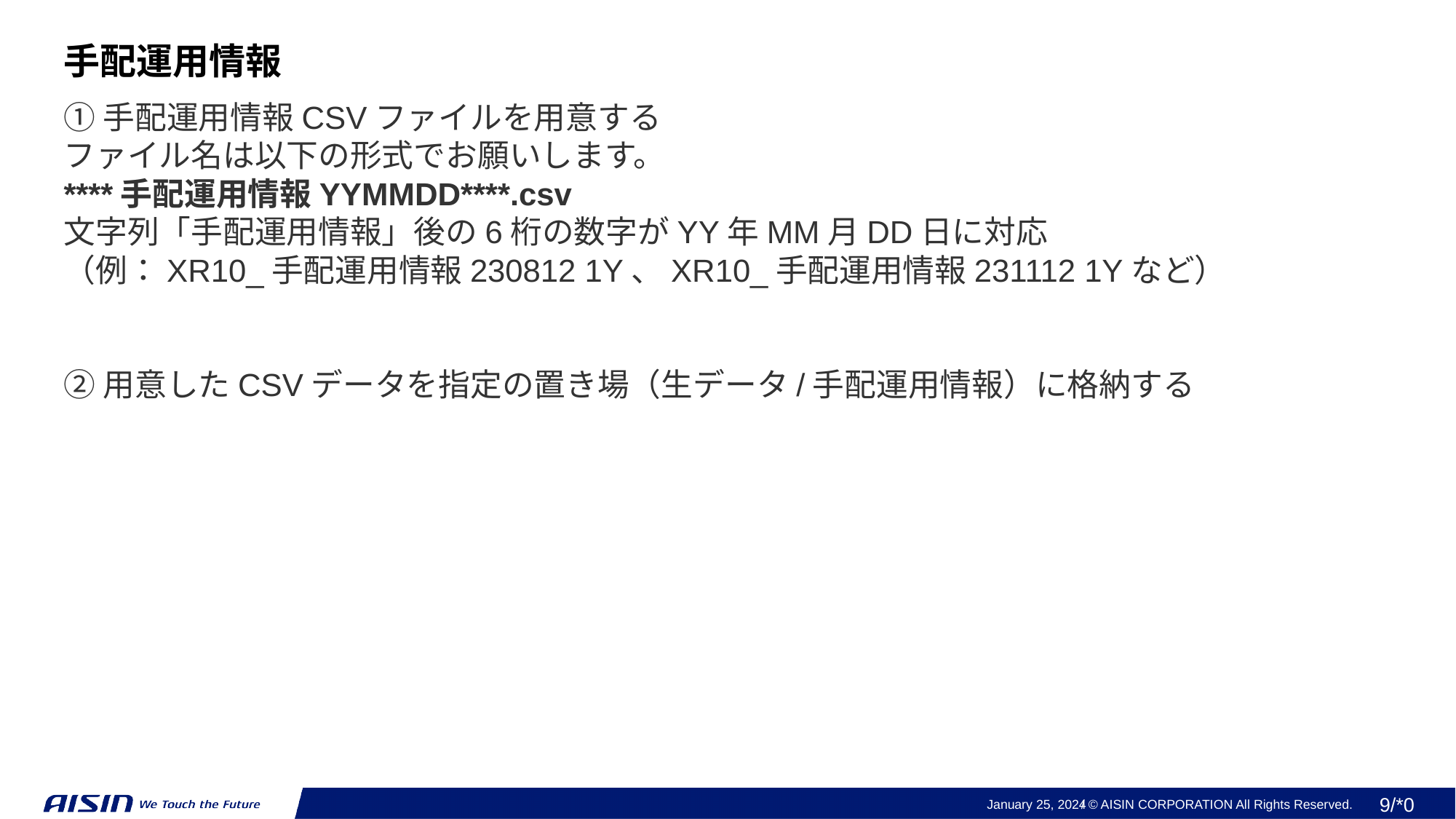

手配運用情報
➀手配運用情報CSVファイルを用意する
ファイル名は以下の形式でお願いします。
****手配運用情報YYMMDD****.csv
文字列「手配運用情報」後の6桁の数字がYY年MM月DD日に対応
（例：XR10_手配運用情報230812 1Y、XR10_手配運用情報231112 1Yなど）

➁用意したCSVデータを指定の置き場（生データ/手配運用情報）に格納する

January 25, 2024